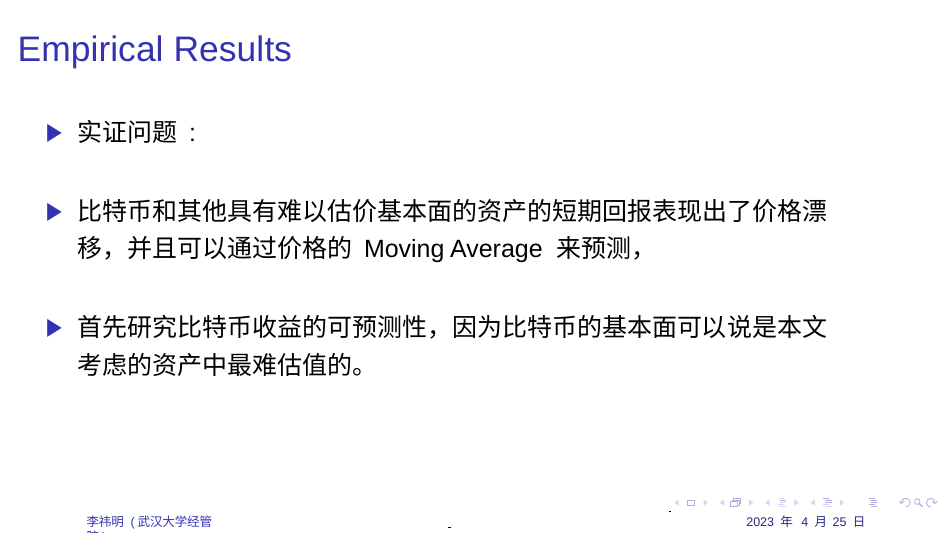

# Empirical Results
实证问题 :

比特币和其他具有难以估价基本面的资产的短期回报表现出了价格漂移，并且可以通过价格的 Moving Average 来预测，

首先研究比特币收益的可预测性，因为比特币的基本面可以说是本文考虑的资产中最难估值的。

2023 年  4 月 25 日	30 / 63

李祎明 (武汉大学经管院)